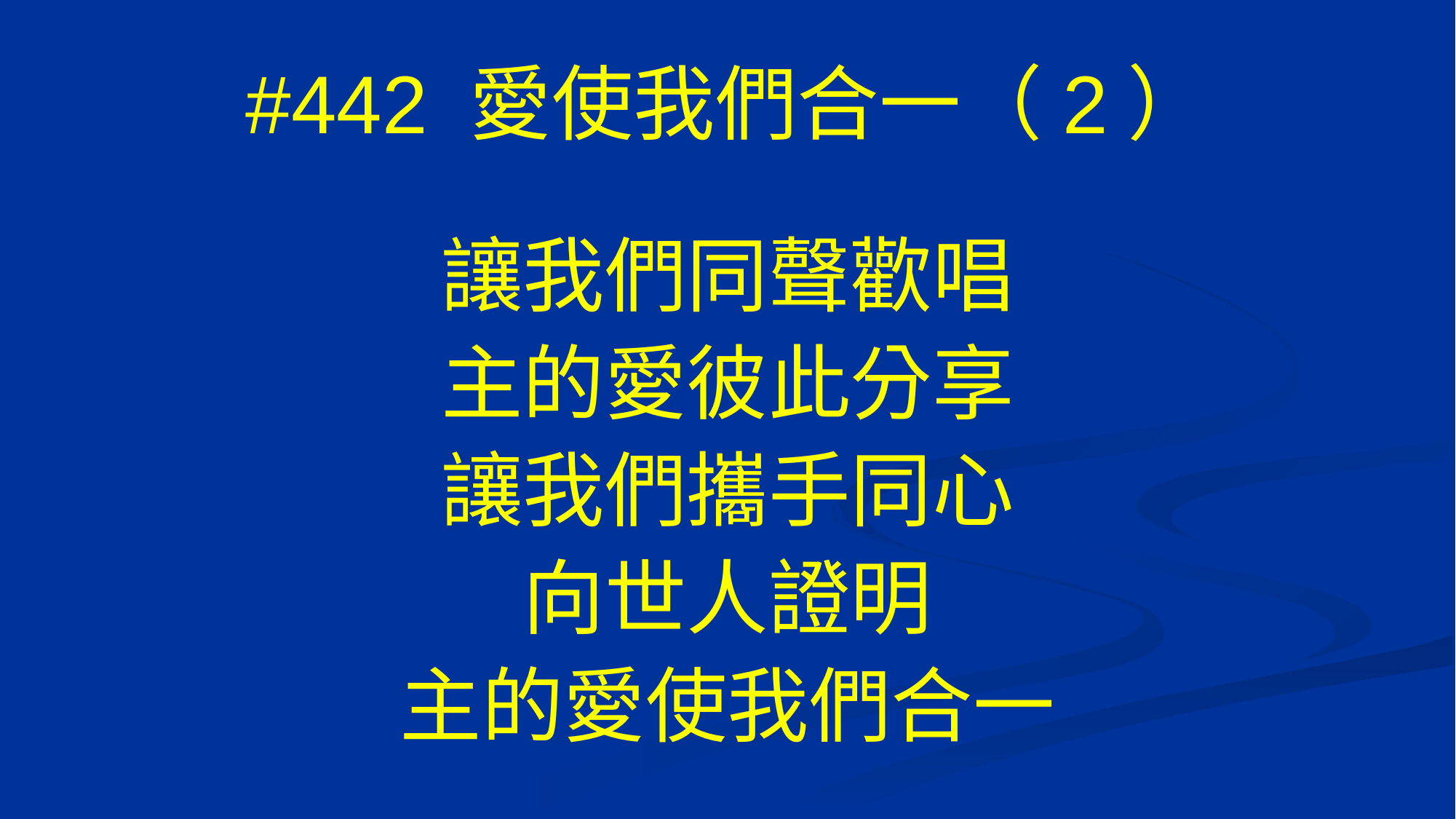

# #442 愛使我們合一（2）
讓我們同聲歡唱
主的愛彼此分享
讓我們攜手同心
向世人證明
主的愛使我們合一